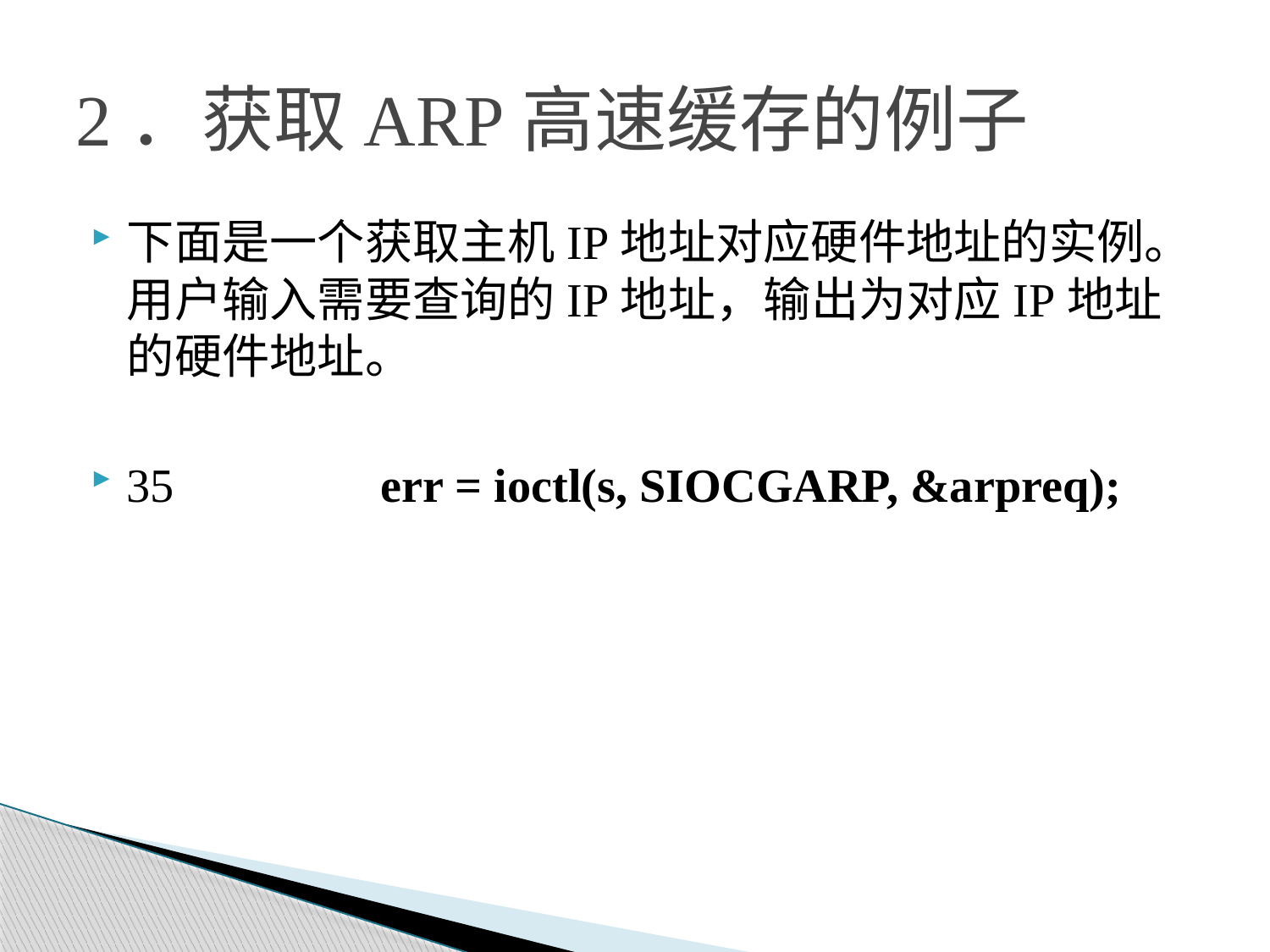

# 2．获取ARP高速缓存的例子
下面是一个获取主机IP地址对应硬件地址的实例。用户输入需要查询的IP地址，输出为对应IP地址的硬件地址。

35		err = ioctl(s, SIOCGARP, &arpreq);